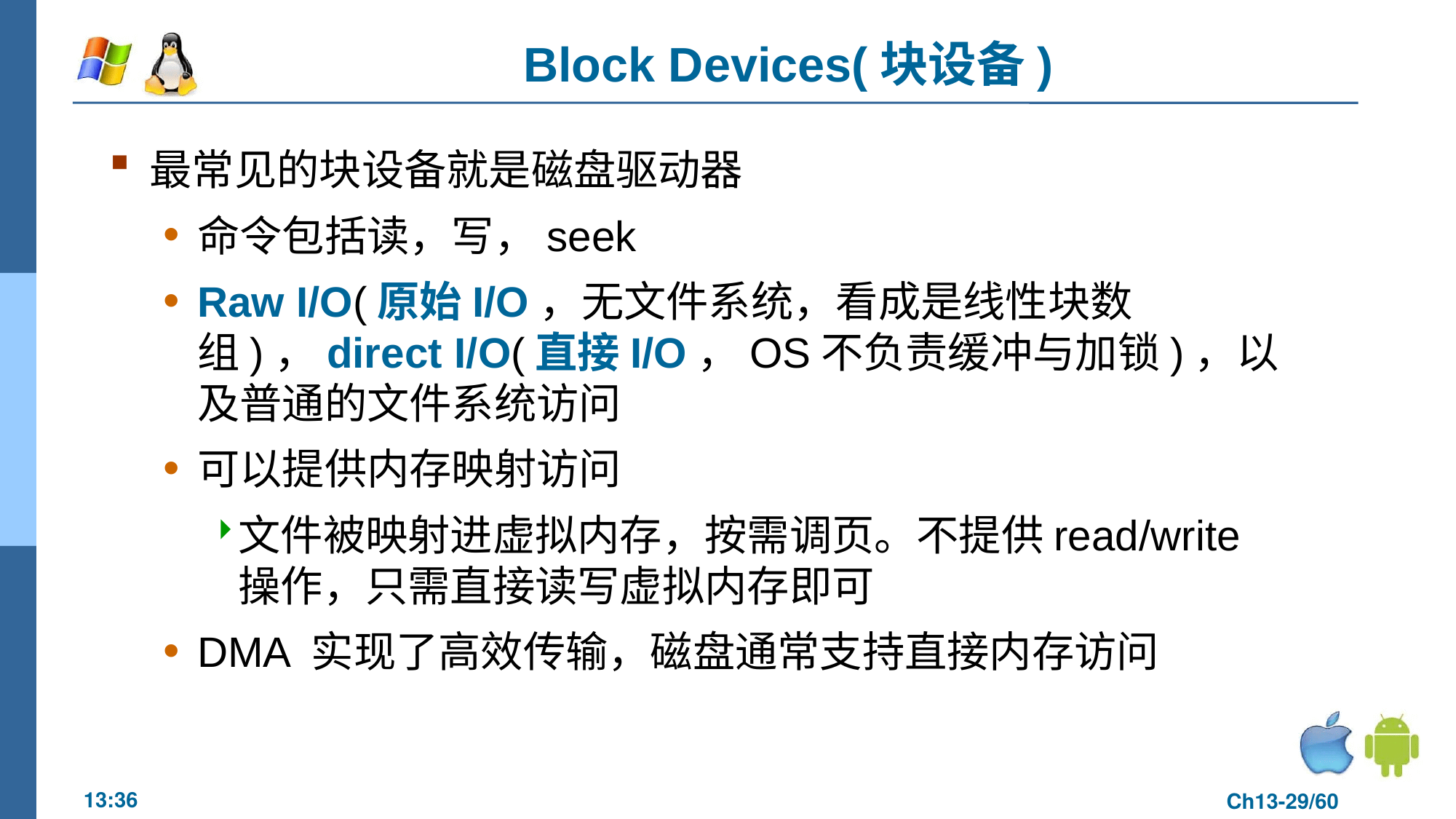

# Block Devices(块设备)
最常见的块设备就是磁盘驱动器
命令包括读，写，seek
Raw I/O(原始I/O，无文件系统，看成是线性块数组)，direct I/O(直接I/O，OS不负责缓冲与加锁)，以及普通的文件系统访问
可以提供内存映射访问
文件被映射进虚拟内存，按需调页。不提供read/write操作，只需直接读写虚拟内存即可
DMA 实现了高效传输，磁盘通常支持直接内存访问